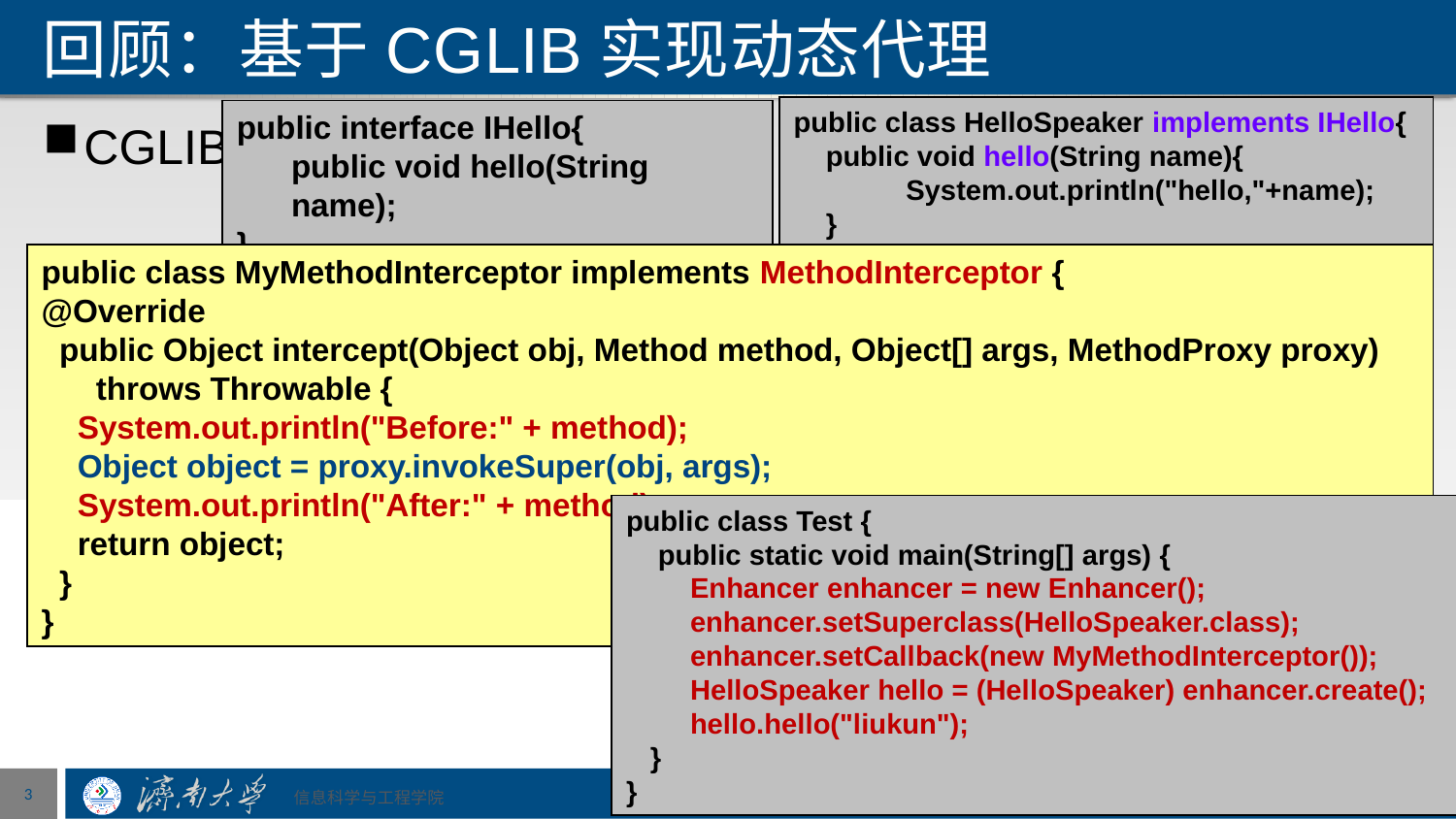

# 回顾：基于CGLIB实现动态代理
public class HelloSpeaker implements IHello{
    public void hello(String name){
              System.out.println("hello,"+name);
    }
}
public interface IHello{
	public void hello(String name);
}
CGLIB
public class MyMethodInterceptor implements MethodInterceptor {
@Override
  public Object intercept(Object obj, Method method, Object[] args, MethodProxy proxy) throws Throwable {
    System.out.println("Before:" + method);
    Object object = proxy.invokeSuper(obj, args);
    System.out.println("After:" + method);
    return object;
  }
}
public class Test {
    public static void main(String[] args) {
        Enhancer enhancer = new Enhancer();
        enhancer.setSuperclass(HelloSpeaker.class);
        enhancer.setCallback(new MyMethodInterceptor());
        HelloSpeaker hello = (HelloSpeaker) enhancer.create();
        hello.hello("liukun");
   }
}